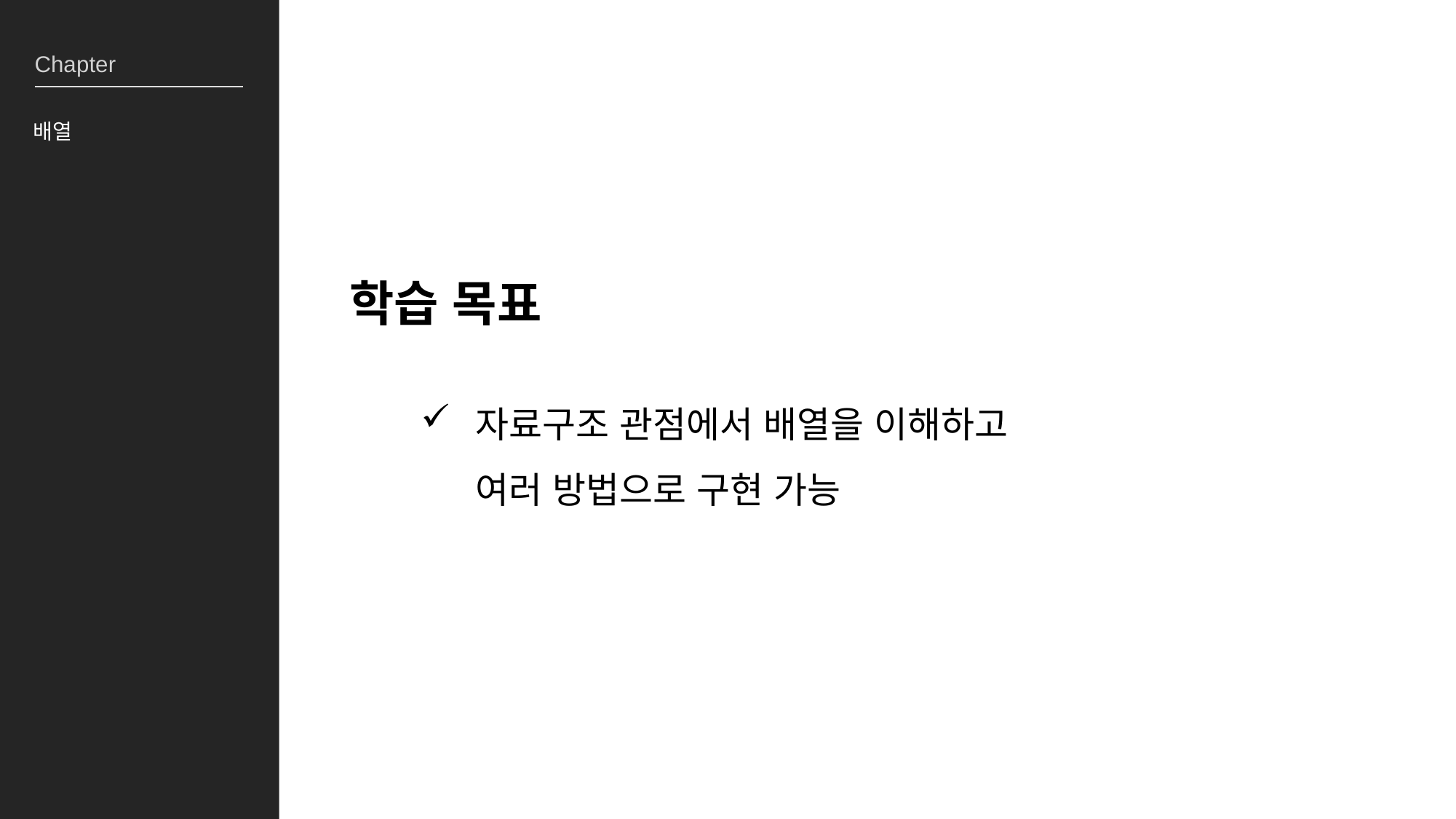

배열
학습 목표
자료구조 관점에서 배열을 이해하고
여러 방법으로 구현 가능